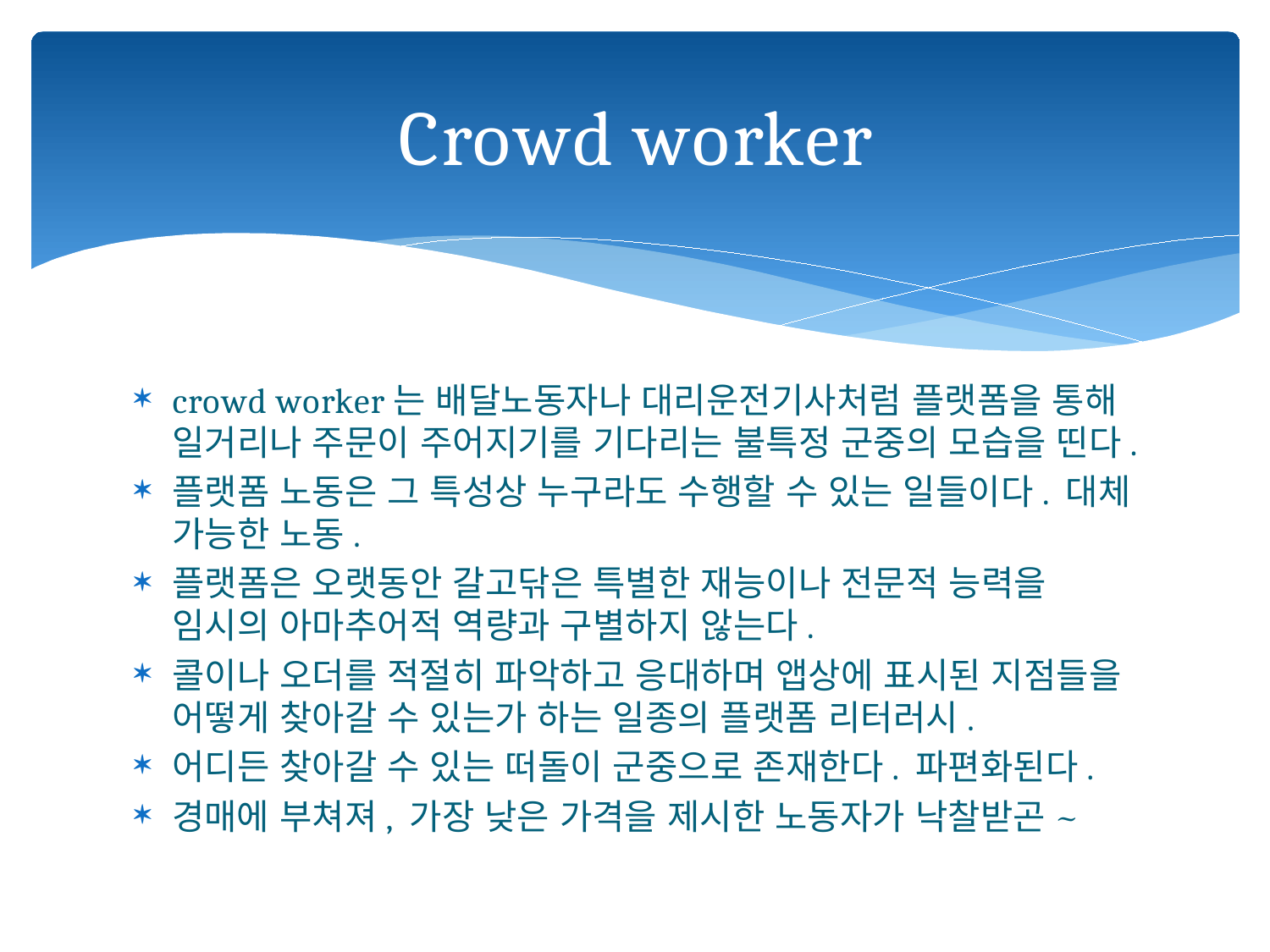

# Crowd worker
crowd worker는 배달노동자나 대리운전기사처럼 플랫폼을 통해 일거리나 주문이 주어지기를 기다리는 불특정 군중의 모습을 띤다.
플랫폼 노동은 그 특성상 누구라도 수행할 수 있는 일들이다. 대체 가능한 노동.
플랫폼은 오랫동안 갈고닦은 특별한 재능이나 전문적 능력을 임시의 아마추어적 역량과 구별하지 않는다.
콜이나 오더를 적절히 파악하고 응대하며 앱상에 표시된 지점들을 어떻게 찾아갈 수 있는가 하는 일종의 플랫폼 리터러시.
어디든 찾아갈 수 있는 떠돌이 군중으로 존재한다. 파편화된다.
경매에 부쳐져, 가장 낮은 가격을 제시한 노동자가 낙찰받곤~